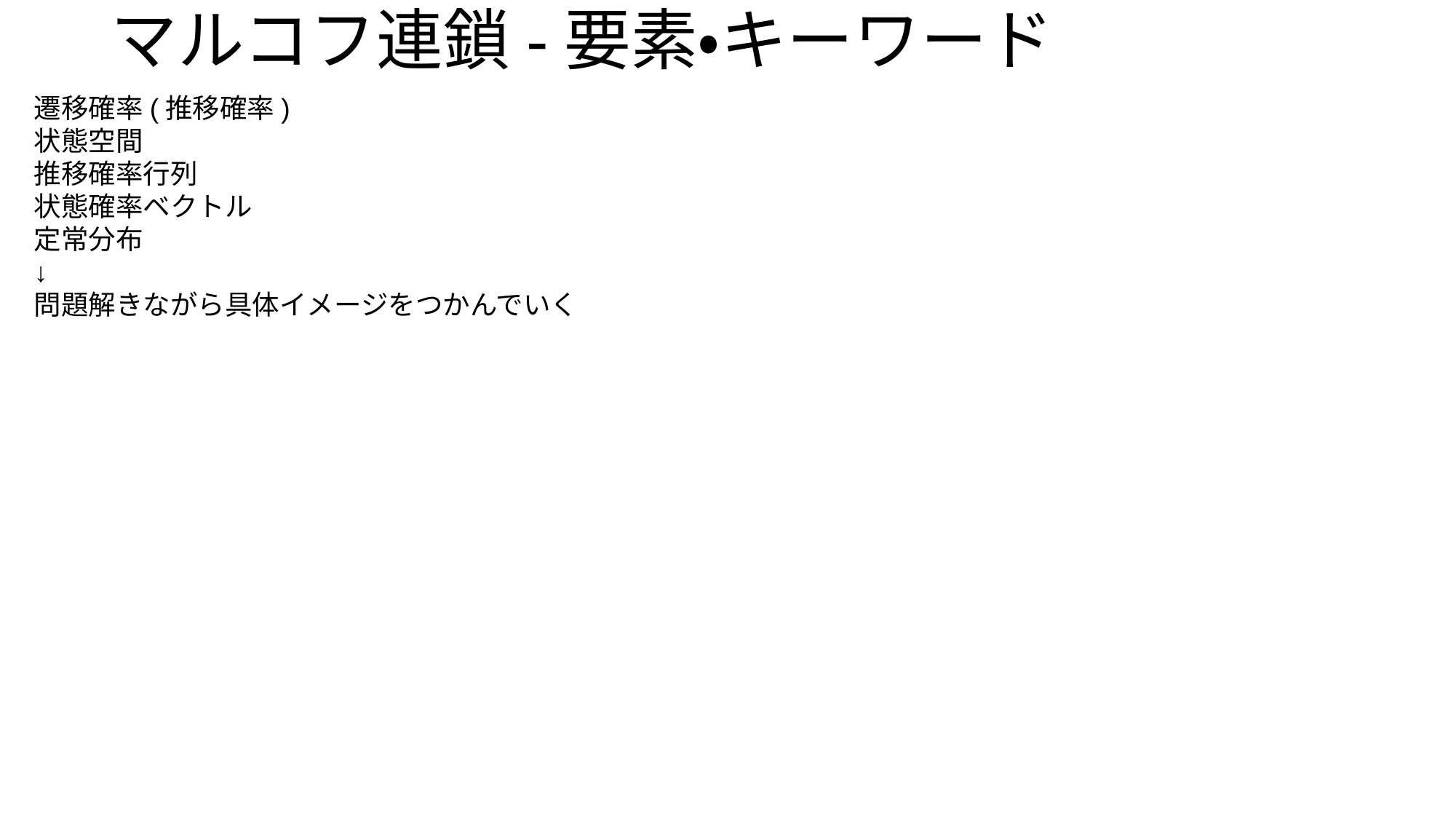

# マルコフ連鎖-要素・キーワード
遷移確率(推移確率)
状態空間
推移確率行列
状態確率ベクトル
定常分布
↓
問題解きながら具体イメージをつかんでいく